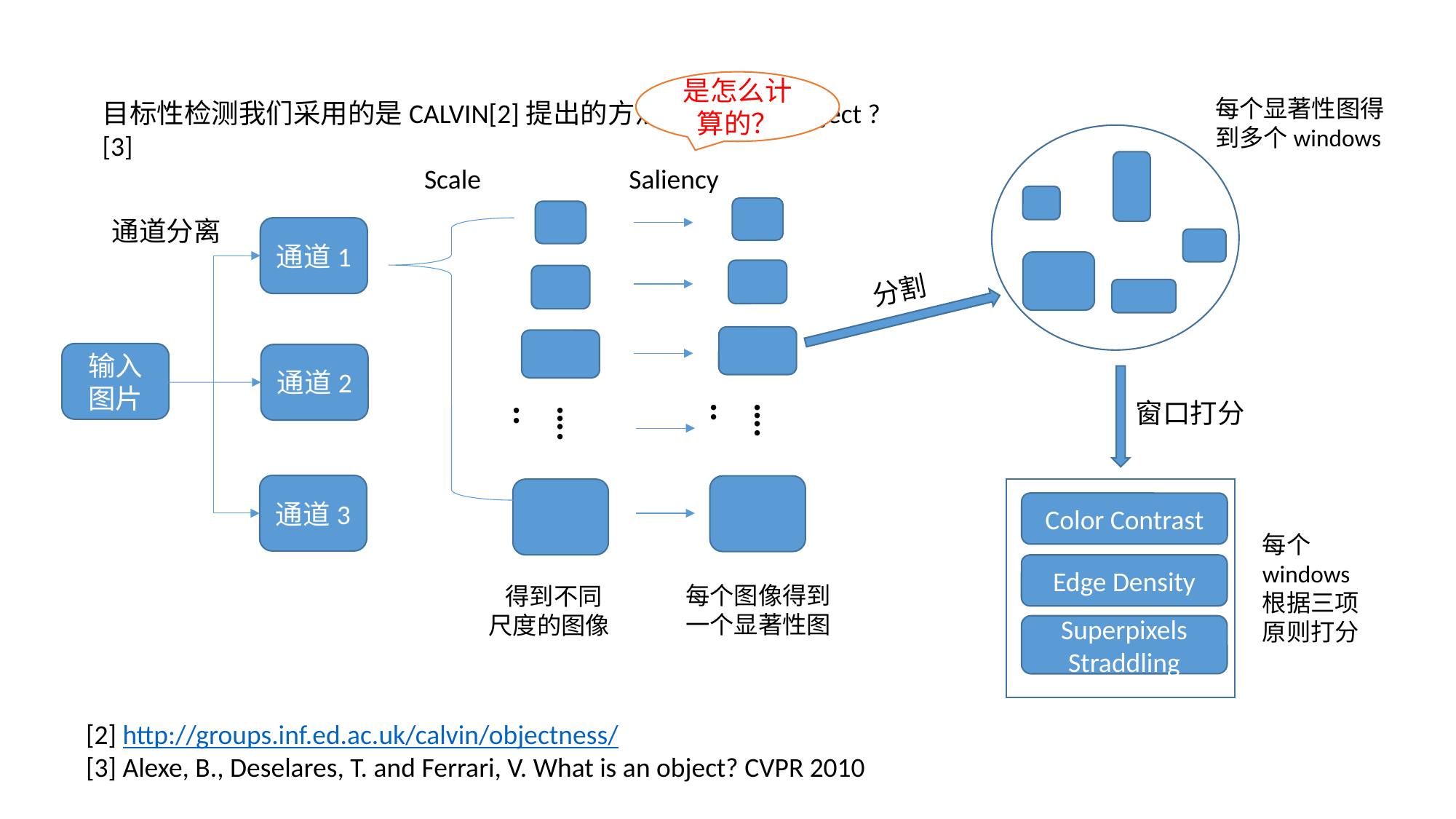

是怎么计算的？
每个显著性图得到多个windows

分割

目标性检测我们采用的是CALVIN[2]提出的方法What is an object ?[3]
Scale

…...

  得到不同
尺度的图像
Saliency

…...

每个图像得到一个显著性图
通道分离
通道1
通道2
通道3
输入图片

窗口打分

Color Contrast
Edge Density
Superpixels Straddling
每个windows根据三项原则打分
[2] http://groups.inf.ed.ac.uk/calvin/objectness/
[3] Alexe, B., Deselares, T. and Ferrari, V. What is an object? CVPR 2010